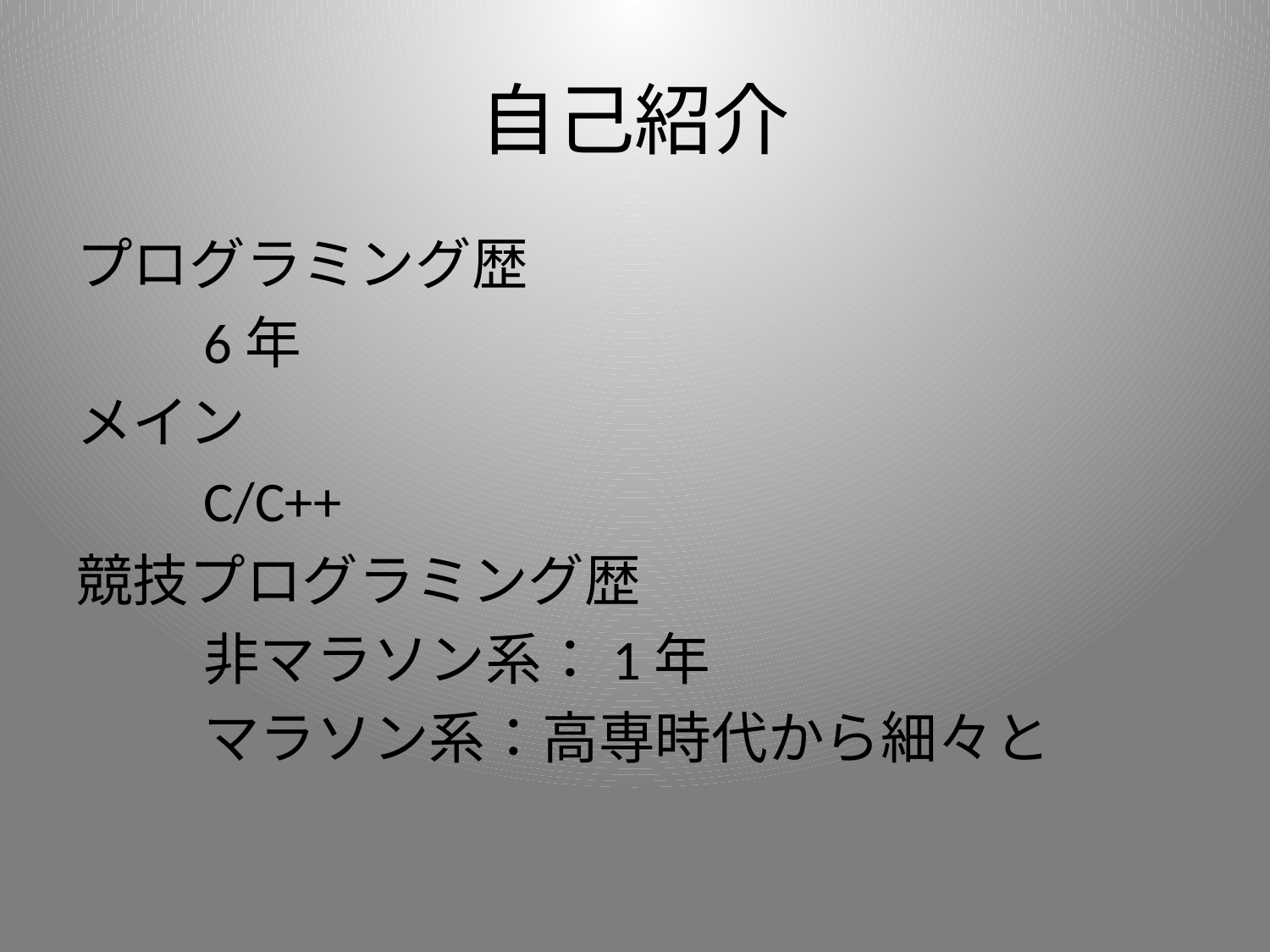

# 自己紹介
プログラミング歴
	6年
メイン
	C/C++
競技プログラミング歴
	非マラソン系：1年
	マラソン系：高専時代から細々と